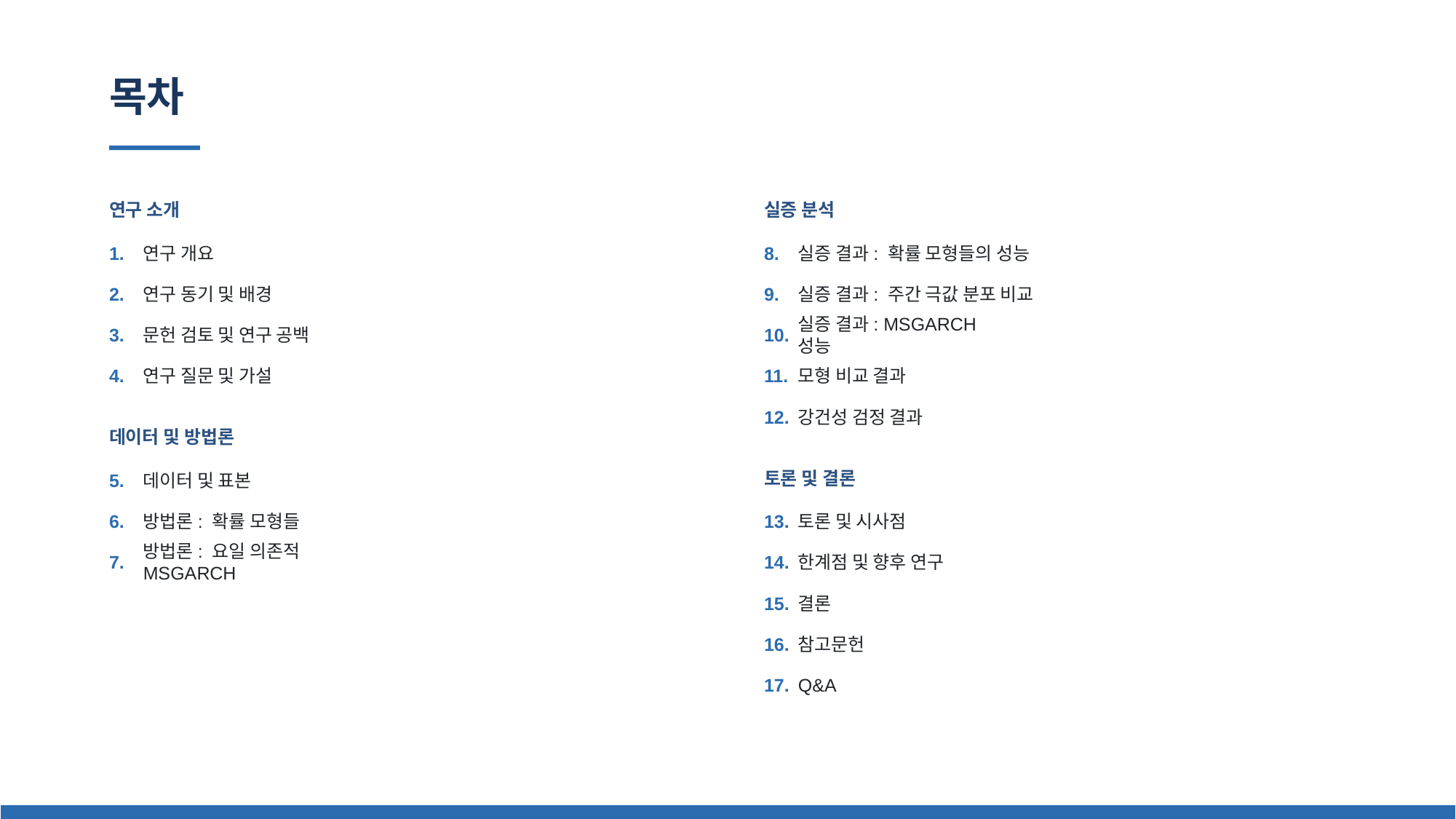

목차

연구 소개
실증 분석
1.
연구 개요
8.
실증 결과: 확률 모형들의 성능
2.
연구 동기 및 배경
9.
실증 결과: 주간 극값 분포 비교
3.
문헌 검토 및 연구 공백
10.
실증 결과: MSGARCH 성능
4.
연구 질문 및 가설
11.
모형 비교 결과
12.
강건성 검정 결과
데이터 및 방법론
토론 및 결론
5.
데이터 및 표본
6.
방법론: 확률 모형들
13.
토론 및 시사점
7.
방법론: 요일 의존적 MSGARCH
14.
한계점 및 향후 연구
15.
결론
16.
참고문헌
17.
Q&A